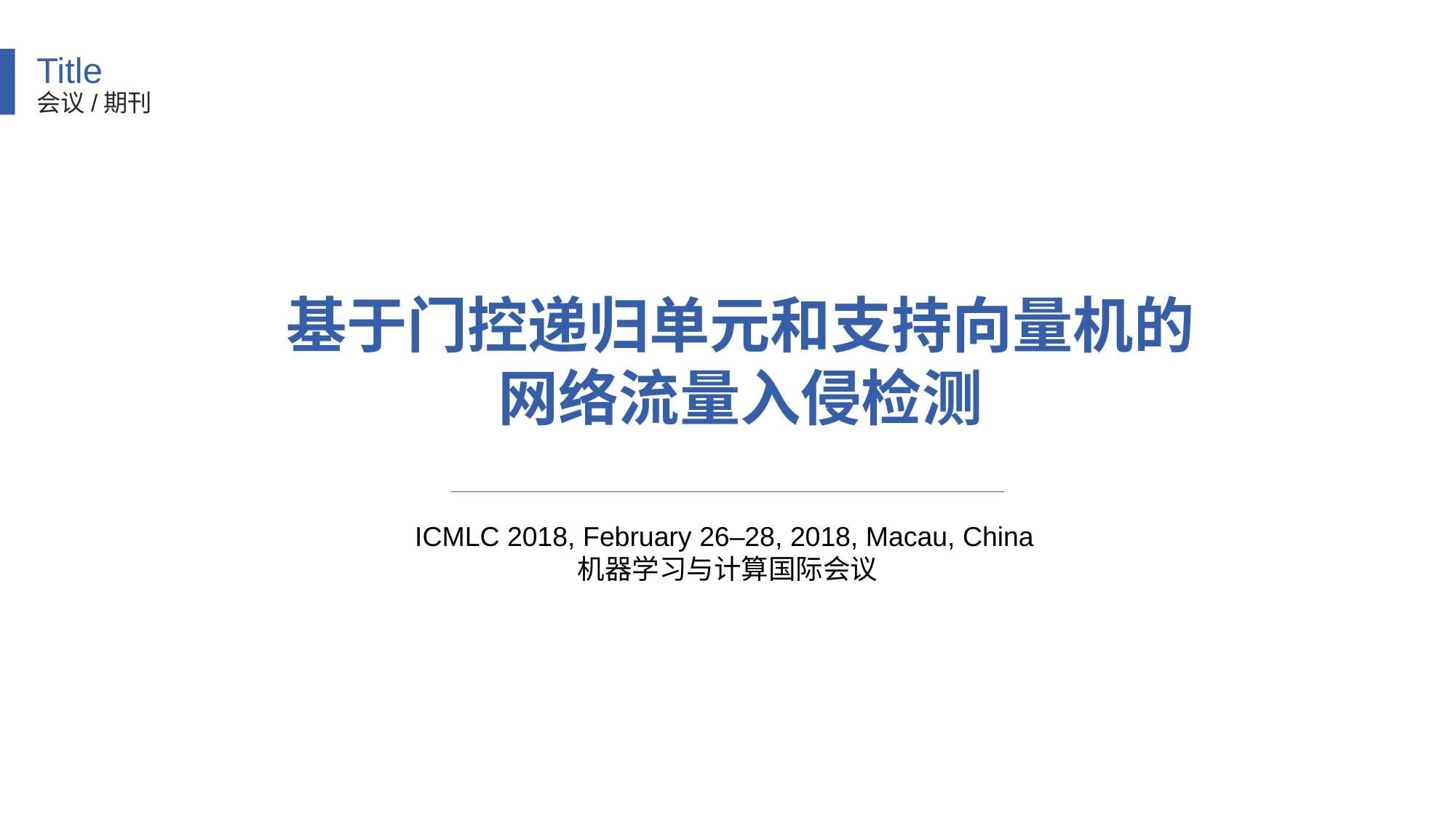

Title
会议/期刊
基于门控递归单元和支持向量机的
网络流量入侵检测
ICMLC 2018, February 26–28, 2018, Macau, China机器学习与计算国际会议